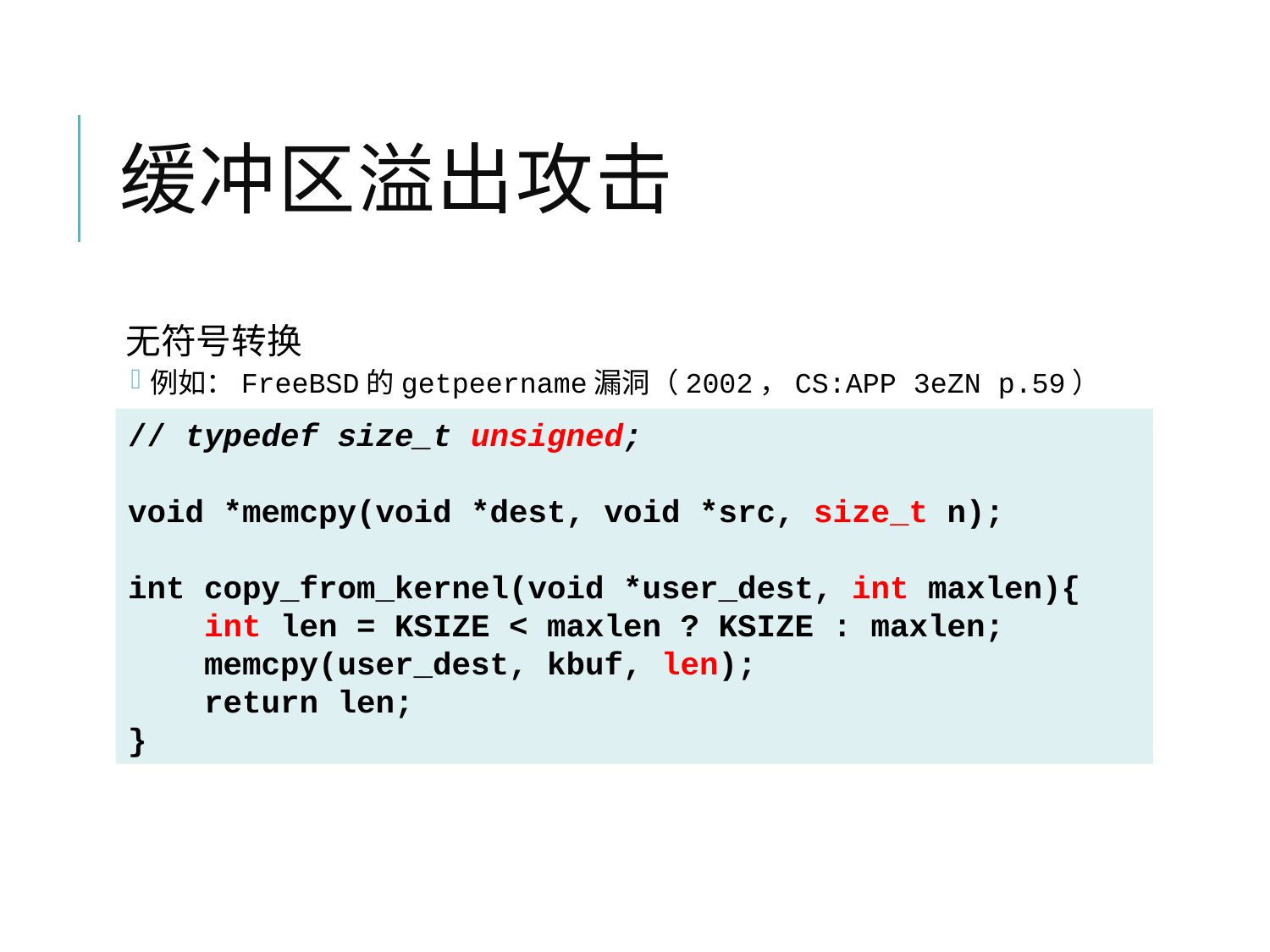

# 缓冲区溢出攻击
无符号转换
例如：FreeBSD的getpeername漏洞（2002，CS:APP 3eZN p.59）
// typedef size_t unsigned;

void *memcpy(void *dest, void *src, size_t n);

int copy_from_kernel(void *user_dest, int maxlen){
    int len = KSIZE < maxlen ? KSIZE : maxlen;
    memcpy(user_dest, kbuf, len);
    return len;
}